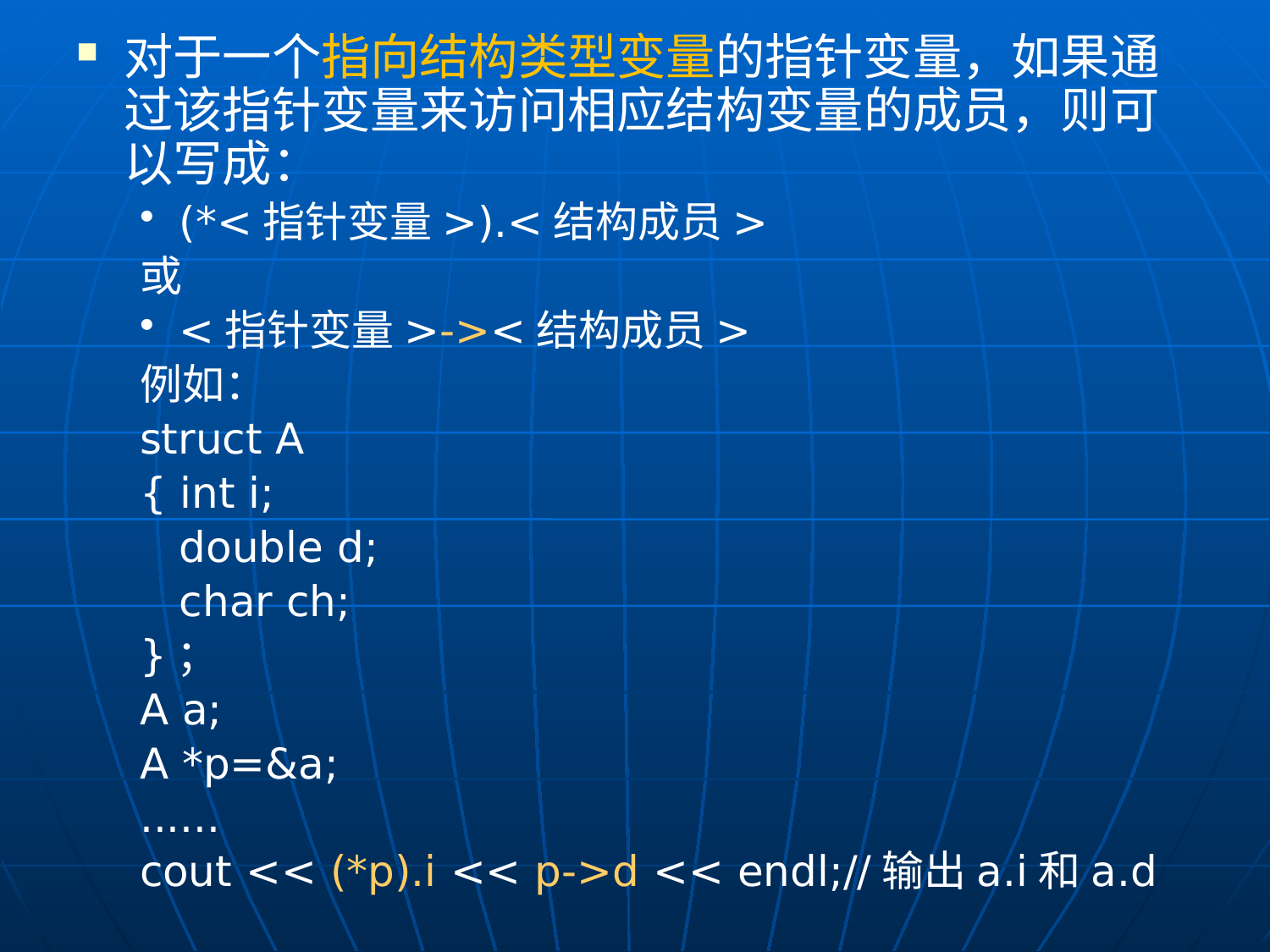

对于一个指向结构类型变量的指针变量，如果通过该指针变量来访问相应结构变量的成员，则可以写成：
(*<指针变量>).<结构成员>
或
<指针变量>-><结构成员>
例如：
struct A
{ int i;
	double d;
	char ch;
}；
A a;
A *p=&a;
......
cout << (*p).i << p->d << endl;//输出a.i和a.d